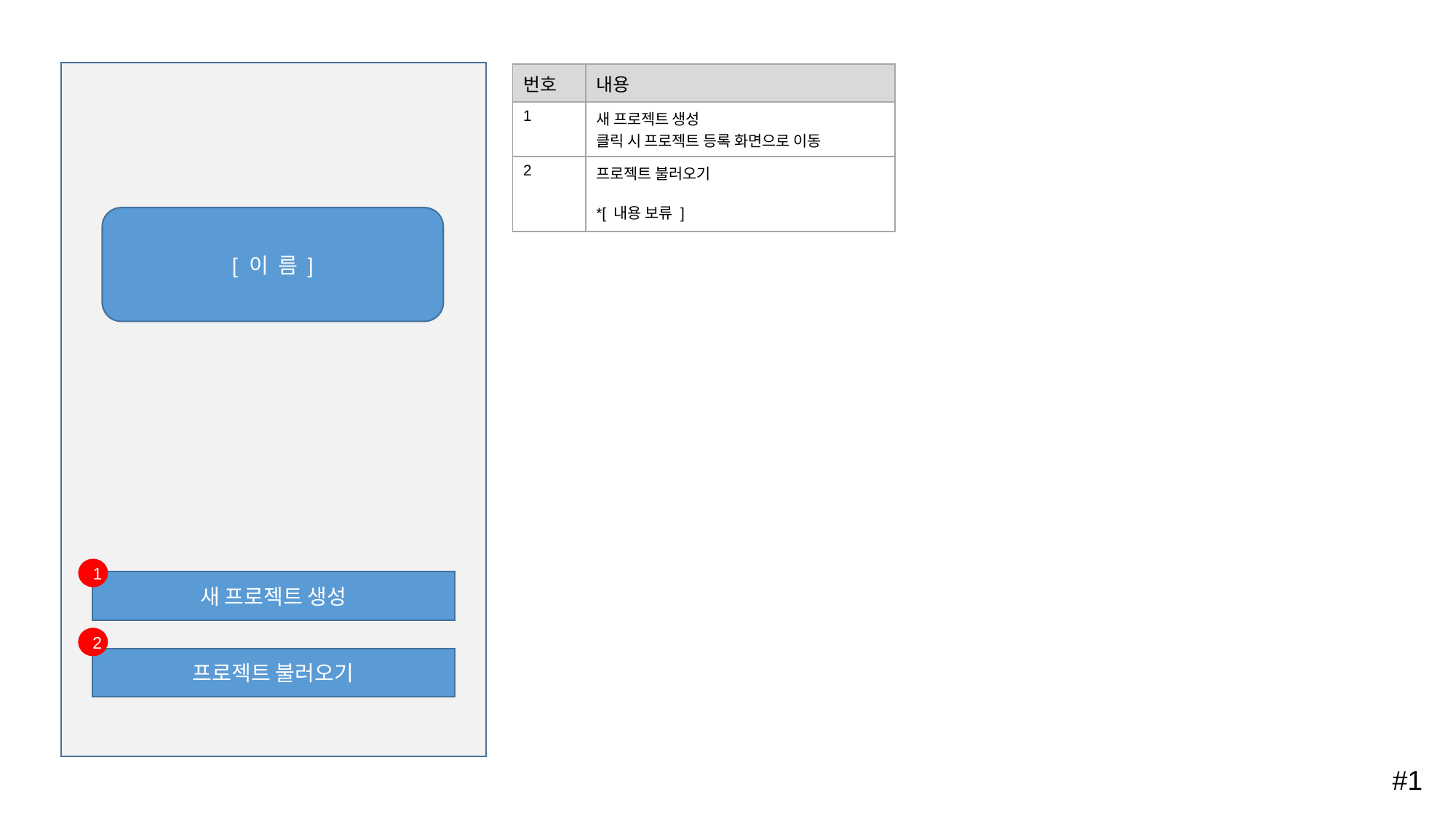

| 번호 | 내용 |
| --- | --- |
| 1 | 새 프로젝트 생성 클릭 시 프로젝트 등록 화면으로 이동 |
| 2 | 프로젝트 불러오기 \*[ 내용 보류 ] |
[ 이  름 ]
1
새 프로젝트 생성
2
프로젝트 불러오기
#1